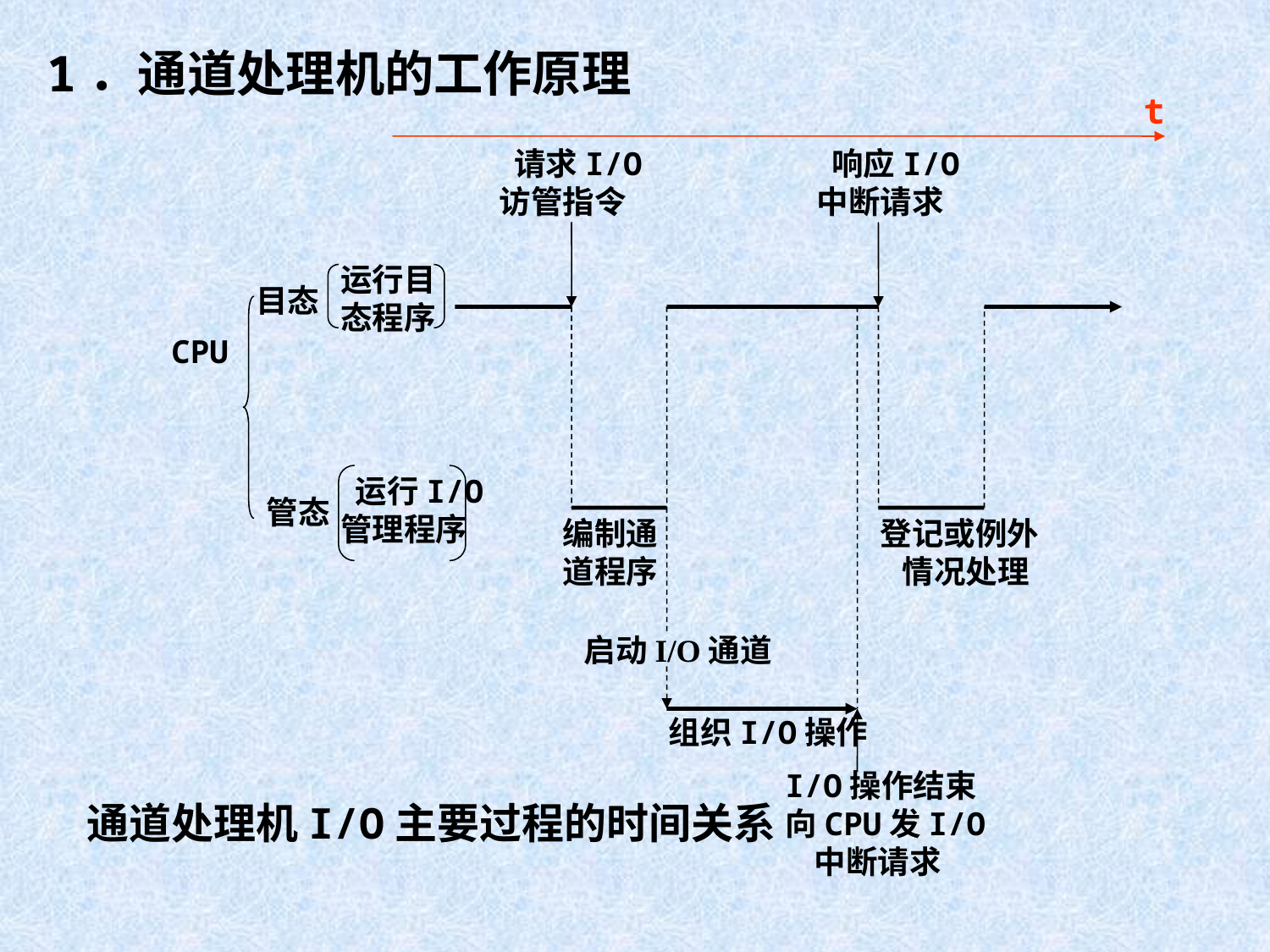

1．通道处理机的工作原理
t

 请求I/O
访管指令
 响应I/O
中断请求

运行目
态程序

目态

CPU
 运行I/O
管理程序

管态
编制通
道程序

登记或例外
  情况处理

启动I/O通道

组织I/O操作

I/O操作结束
向CPU发I/O
   中断请求
通道处理机I/O主要过程的时间关系